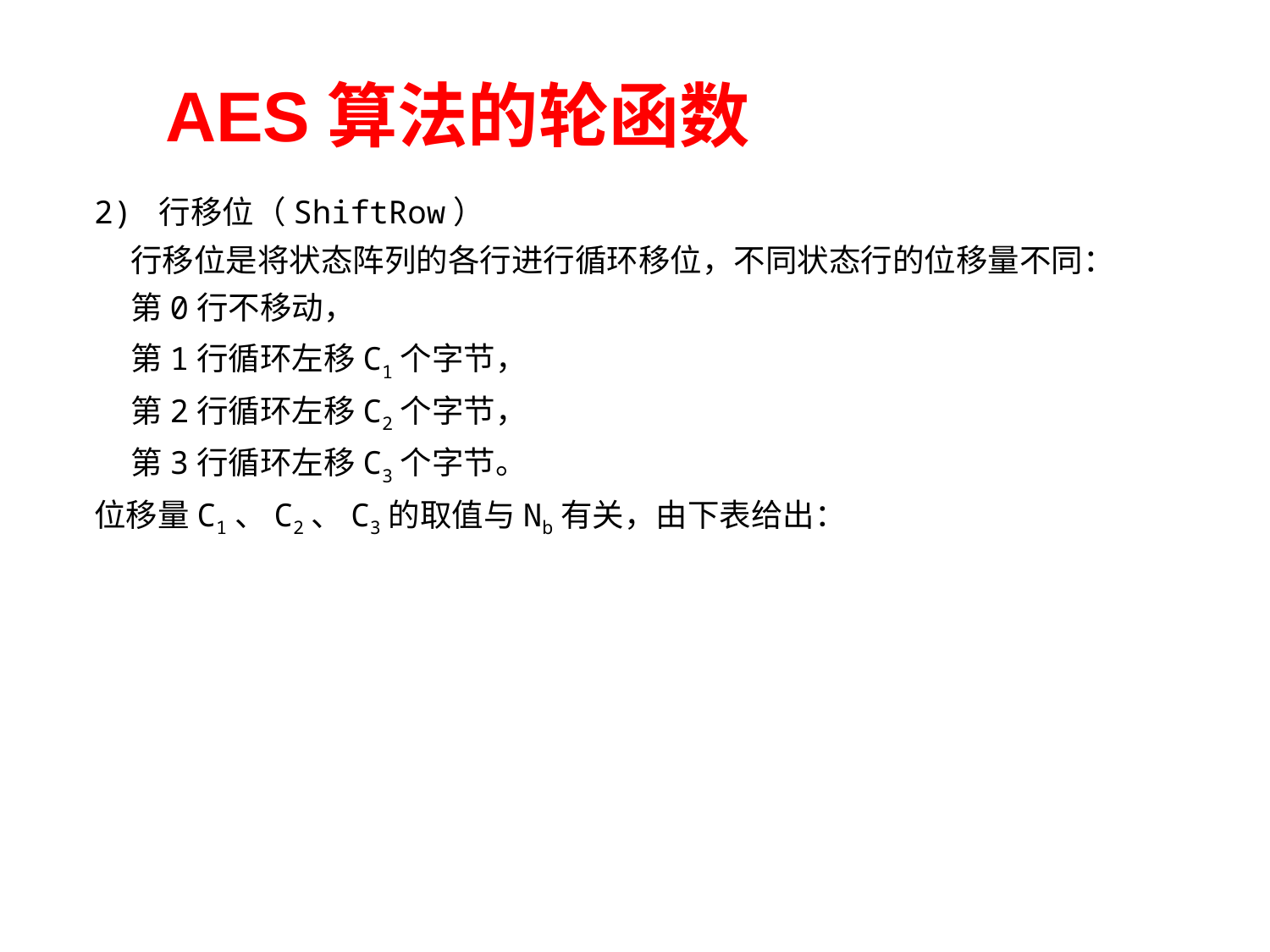

AES算法的轮函数
2) 行移位（ShiftRow）
    行移位是将状态阵列的各行进行循环移位，不同状态行的位移量不同：
    第0行不移动，
    第1行循环左移C1个字节，
    第2行循环左移C2个字节，
    第3行循环左移C3个字节。
位移量C1、C2、C3的取值与Nb有关，由下表给出：